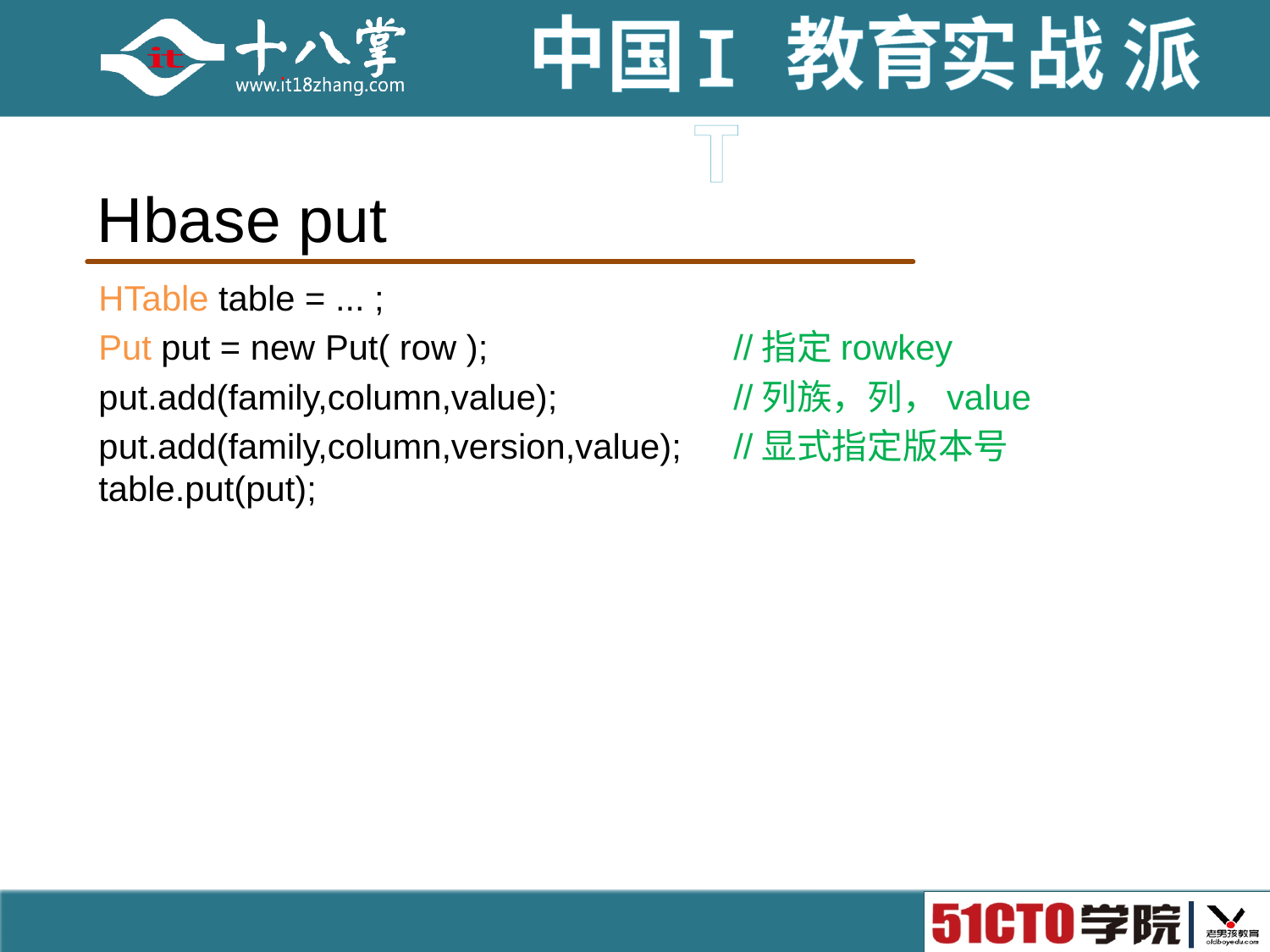

# Hbase put
HTable table = ... ;
Put put = new Put( row );		//指定rowkey
put.add(family,column,value);		//列族，列，value
put.add(family,column,version,value);	//显式指定版本号 table.put(put);